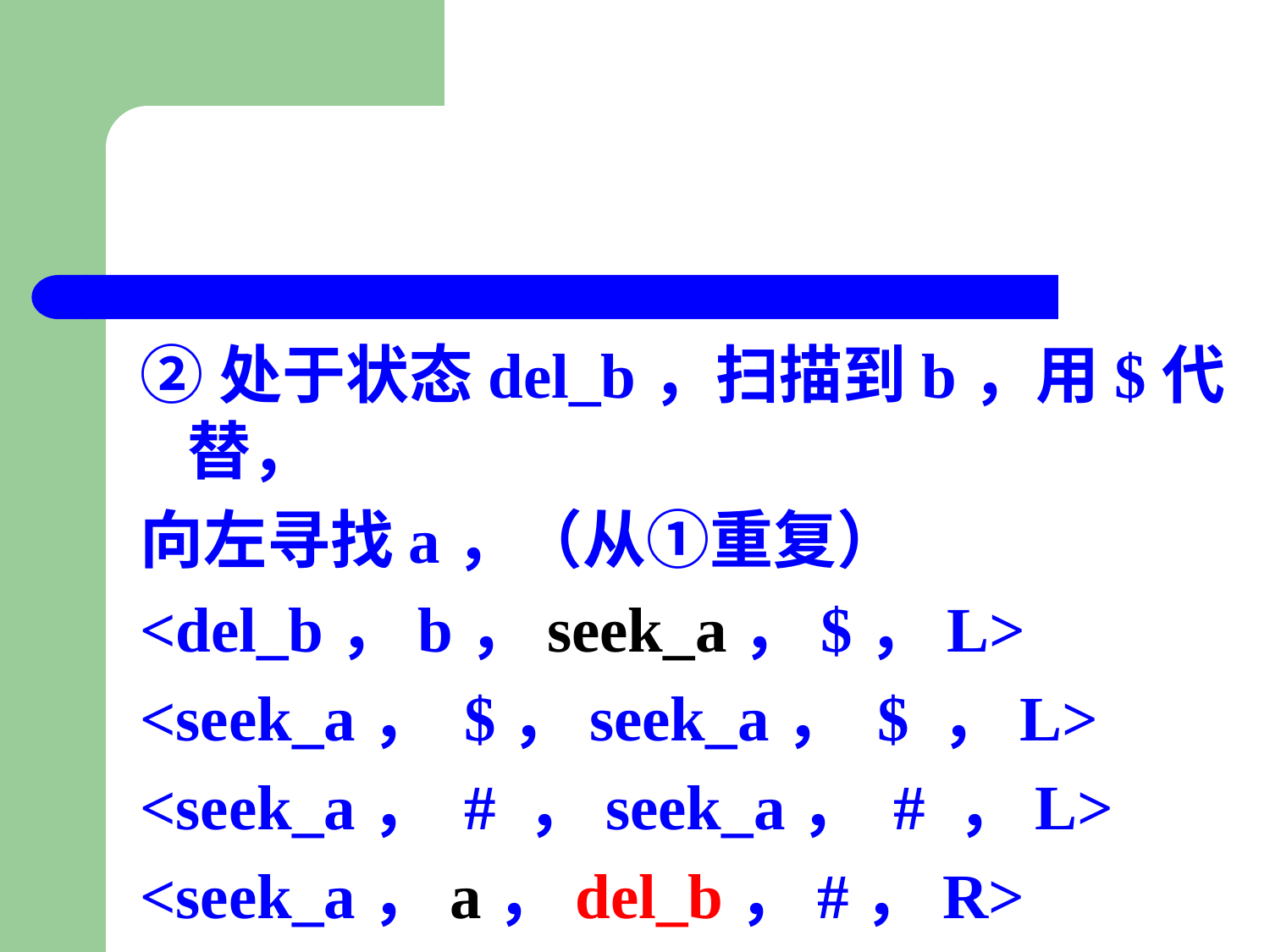

#
②处于状态del_b，扫描到b，用$代替，
向左寻找a，（从①重复）
<del_b，b，seek_a，$，L>
<seek_a， $，seek_a， $ ，L>
<seek_a， # ，seek_a， # ，L>
<seek_a，a，del_b，#，R>